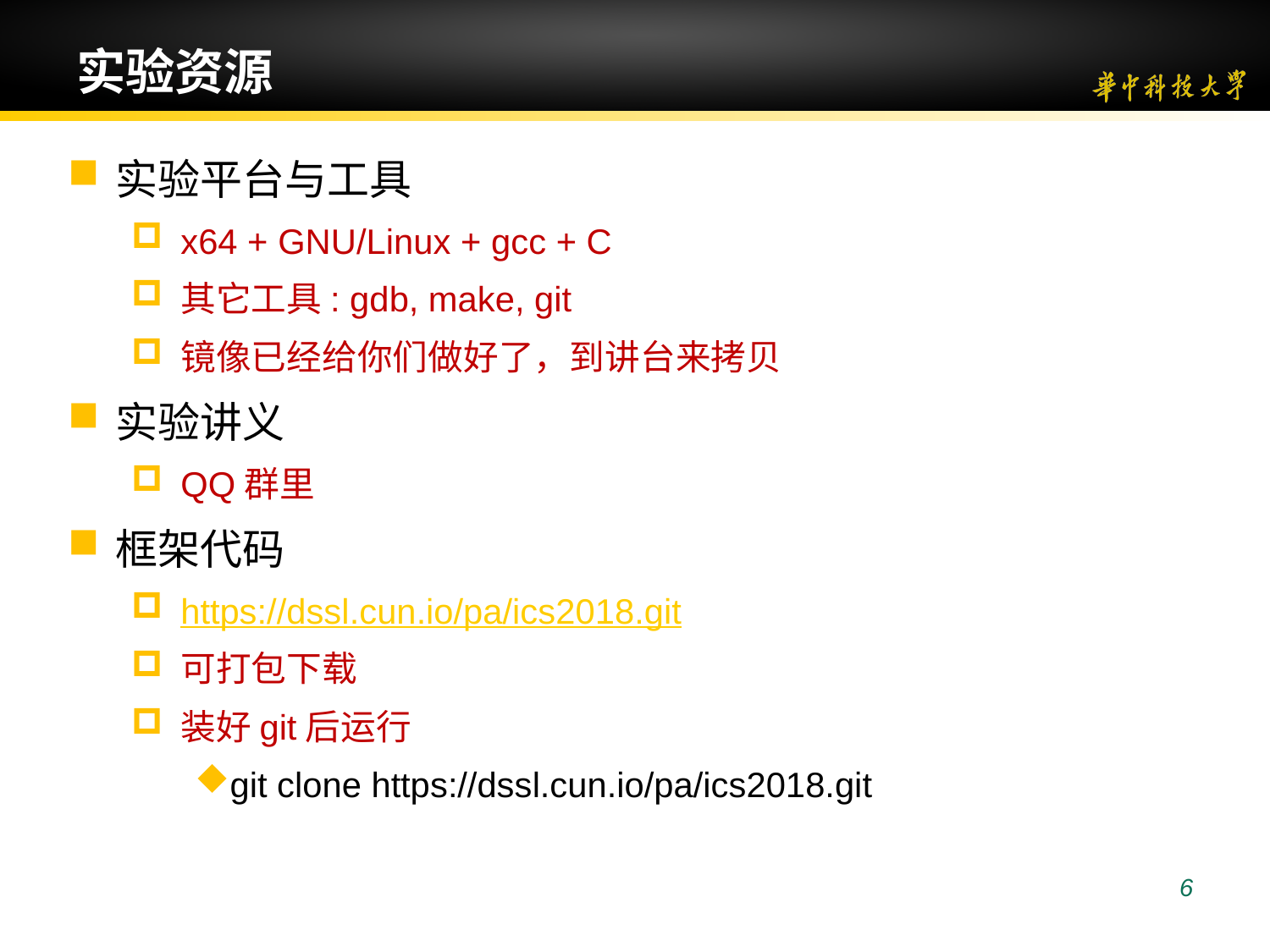

6
# 实验资源
实验平台与工具
x64 + GNU/Linux + gcc + C
其它工具: gdb, make, git
镜像已经给你们做好了，到讲台来拷贝
实验讲义
QQ群里
框架代码
https://dssl.cun.io/pa/ics2018.git
可打包下载
装好git后运行
git clone https://dssl.cun.io/pa/ics2018.git